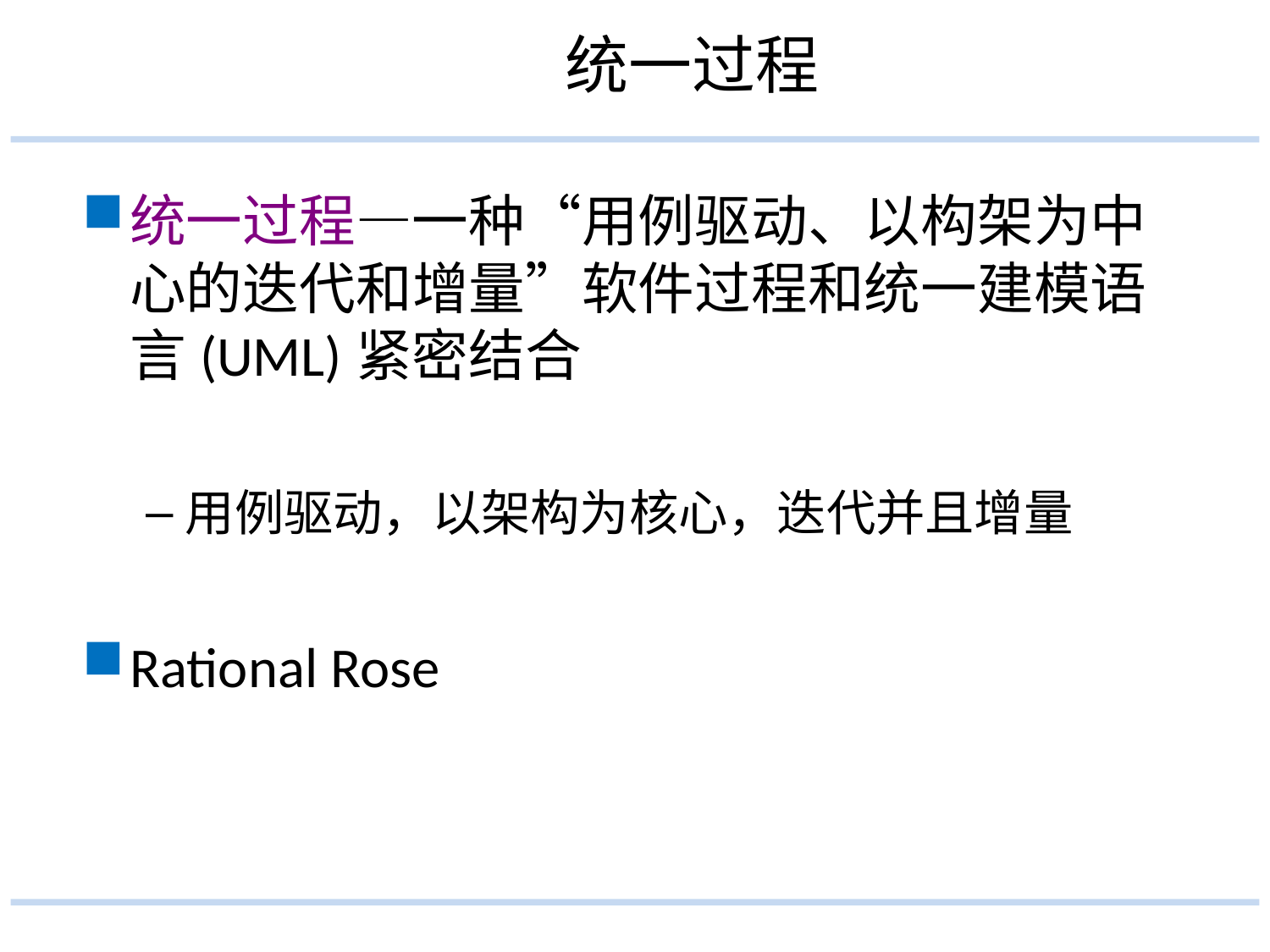

# 统一过程
统一过程—一种“用例驱动、以构架为中心的迭代和增量”软件过程和统一建模语言(UML)紧密结合

用例驱动，以架构为核心，迭代并且增量

Rational Rose

41